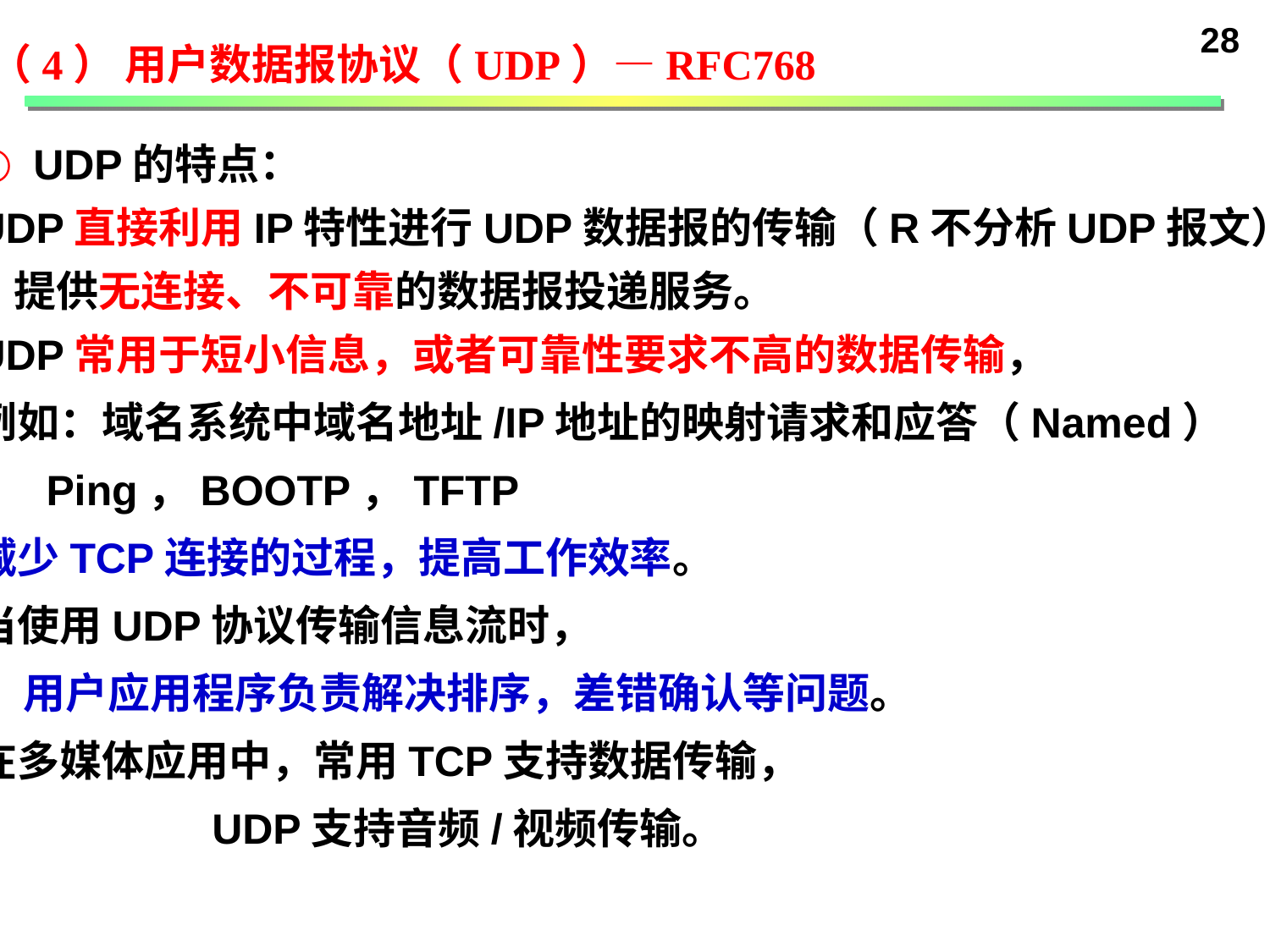

28
（4） 用户数据报协议（UDP）—RFC768

①  UDP的特点：
UDP直接利用IP特性进行UDP数据报的传输（R不分析UDP报文），
   提供无连接、不可靠的数据报投递服务。
UDP常用于短小信息，或者可靠性要求不高的数据传输，
例如：域名系统中域名地址/IP地址的映射请求和应答（Named）
      Ping，BOOTP，TFTP
减少TCP连接的过程，提高工作效率。
当使用UDP协议传输信息流时，
    用户应用程序负责解决排序，差错确认等问题。
在多媒体应用中，常用TCP支持数据传输，
                    UDP支持音频/视频传输。